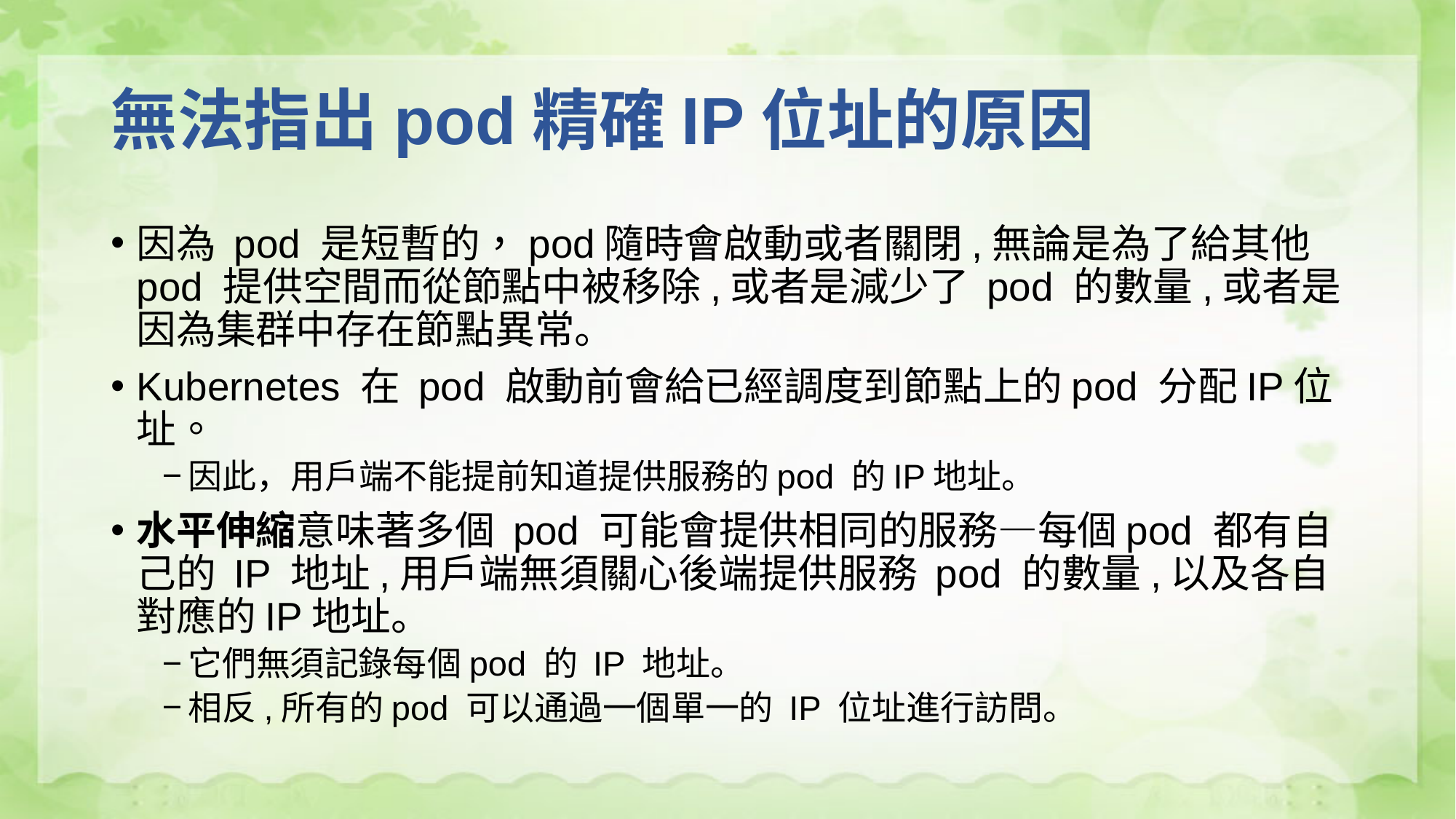

# 無法指出pod精確IP位址的原因
因為 pod 是短暫的，pod隨時會啟動或者關閉,無論是為了給其他 pod 提供空間而從節點中被移除,或者是減少了 pod 的數量,或者是因為集群中存在節點異常。
Kubernetes 在 pod 啟動前會給已經調度到節點上的pod 分配IP位址。
因此，用戶端不能提前知道提供服務的pod 的IP地址。
水平伸縮意味著多個 pod 可能會提供相同的服務—每個pod 都有自己的 IP 地址,用戶端無須關心後端提供服務 pod 的數量,以及各自對應的IP地址。
它們無須記錄每個pod 的 IP 地址。
相反,所有的pod 可以通過一個單一的 IP 位址進行訪問。